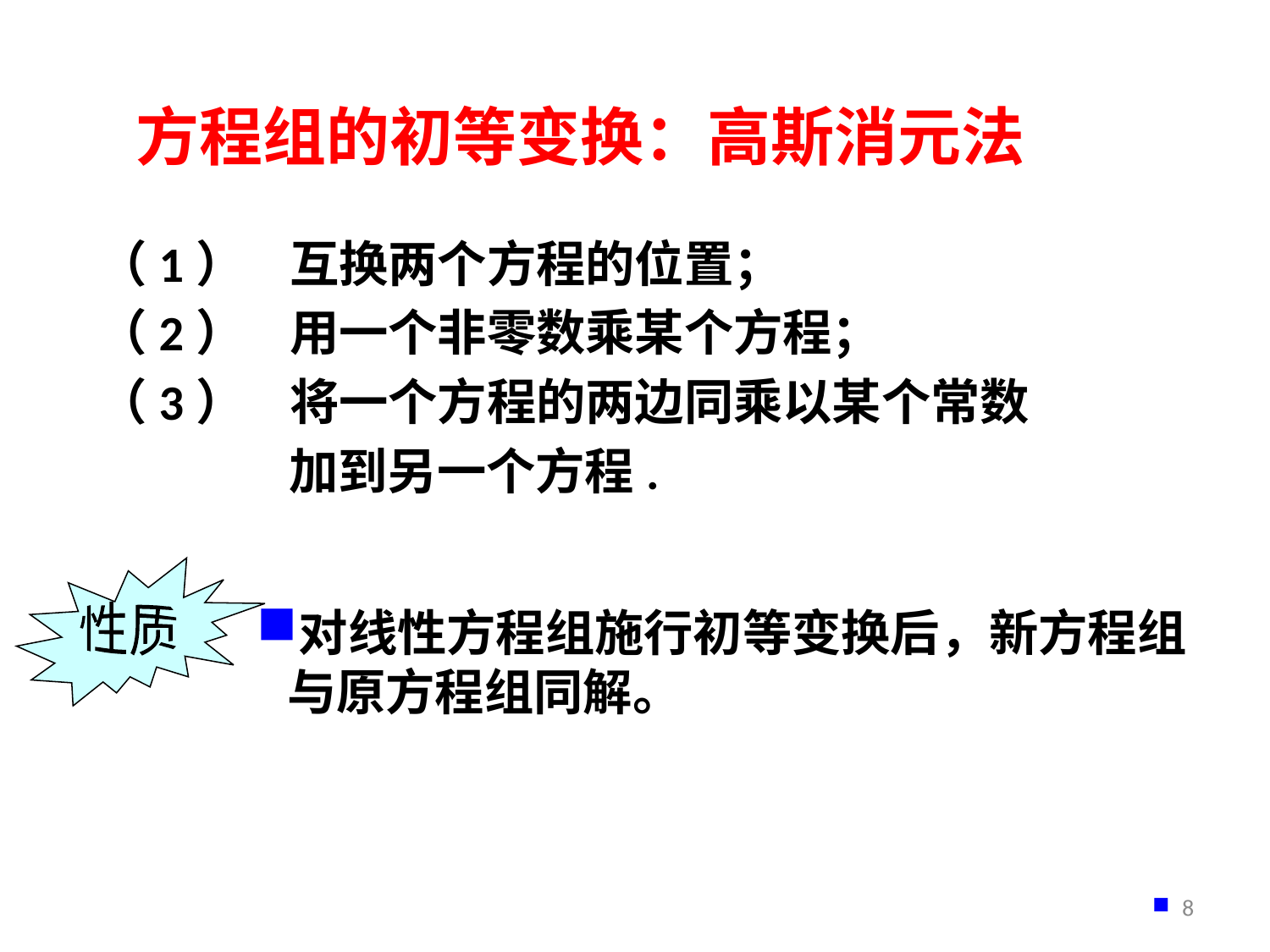

方程组的初等变换：高斯消元法
（1）    互换两个方程的位置；
（2）    用一个非零数乘某个方程；
（3）    将一个方程的两边同乘以某个常数
                加到另一个方程.

性质
对线性方程组施行初等变换后，新方程组与原方程组同解。
8